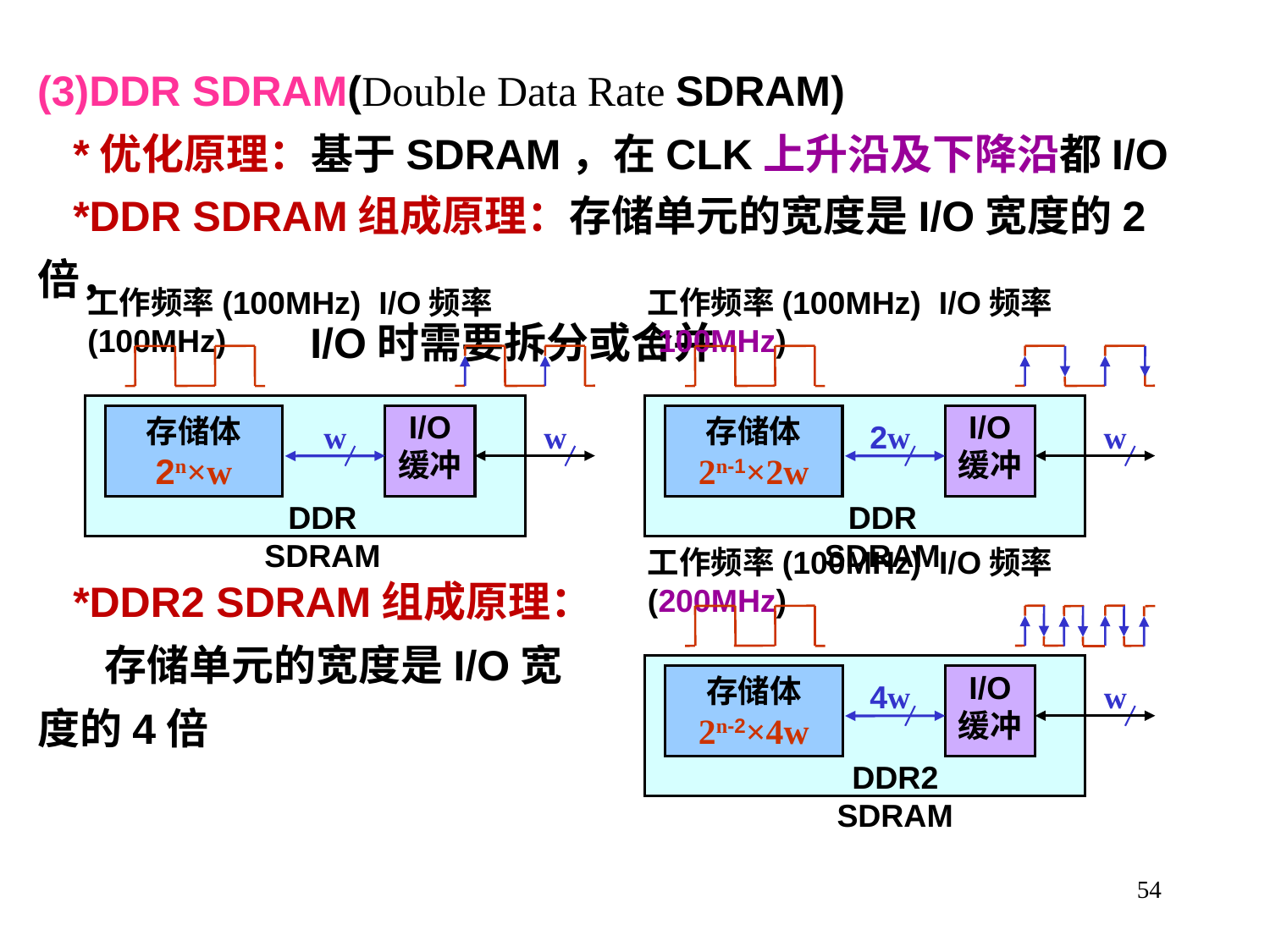

(3)DDR SDRAM(Double Data Rate SDRAM)
   *优化原理：基于SDRAM，在CLK上升沿及下降沿都I/O
   *DDR SDRAM组成原理：存储单元的宽度是I/O宽度的2倍，
                       I/O时需要拆分或合并
工作频率(100MHz)  I/O频率(100MHz)

存储体
2n×w
I/O
缓冲
w
w

DDR SDRAM
工作频率(100MHz)  I/O频率(100MHz)

存储体
2n-1×2w
I/O
缓冲
2w
w

DDR SDRAM
   *DDR2 SDRAM组成原理：
      存储单元的宽度是I/O宽
度的4倍
工作频率(100MHz)  I/O频率(200MHz)

存储体
2n-2×4w
I/O
缓冲
4w
w

DDR2 SDRAM
54